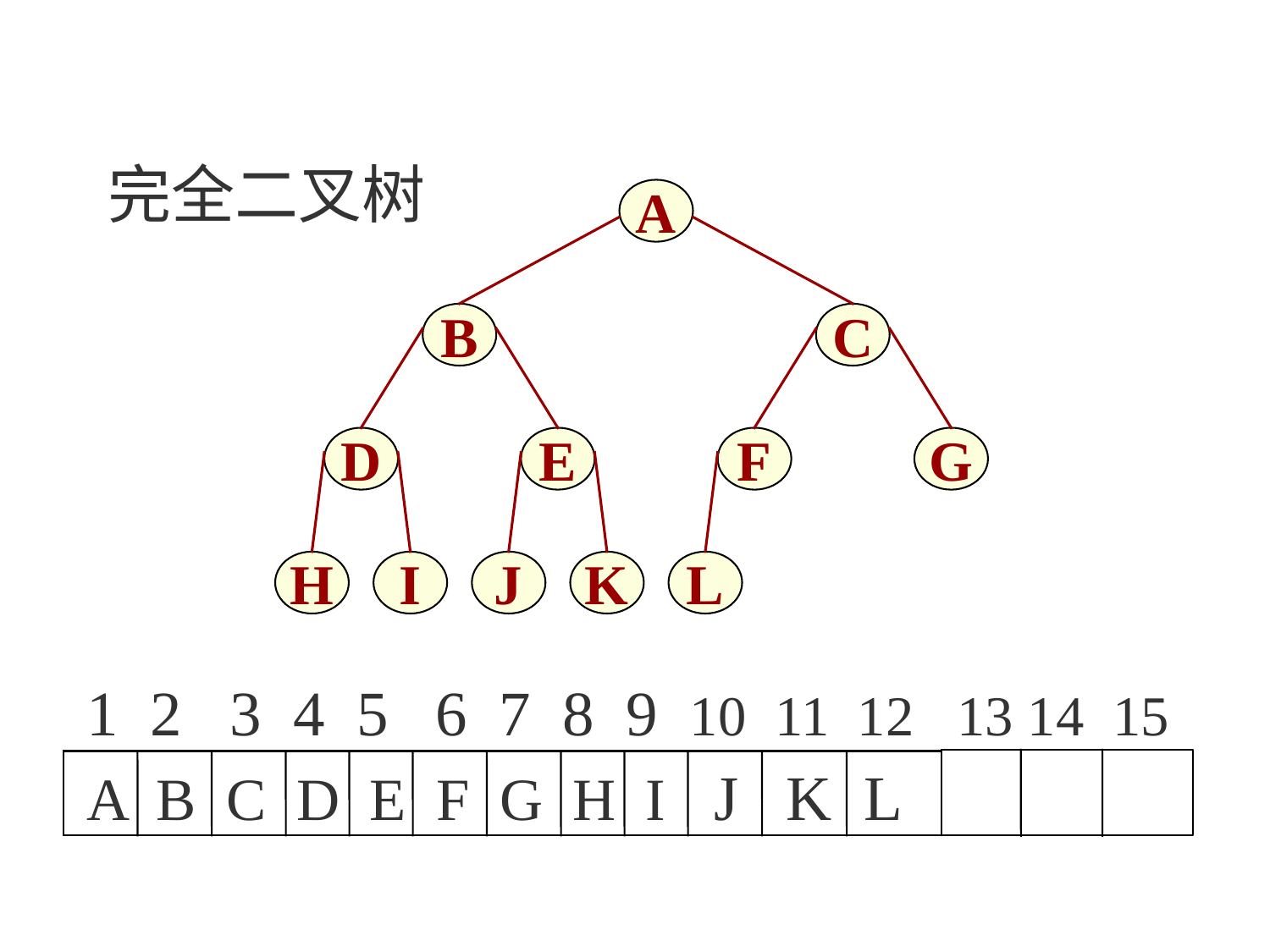

完全二叉树
A

B
C

D
E
F
G

H
I
J
K
L
1  2   3  4  5   6  7  8  9  10  11  12   13 14  15

A  B  C  D  E  F  G  H  I   J   K  L